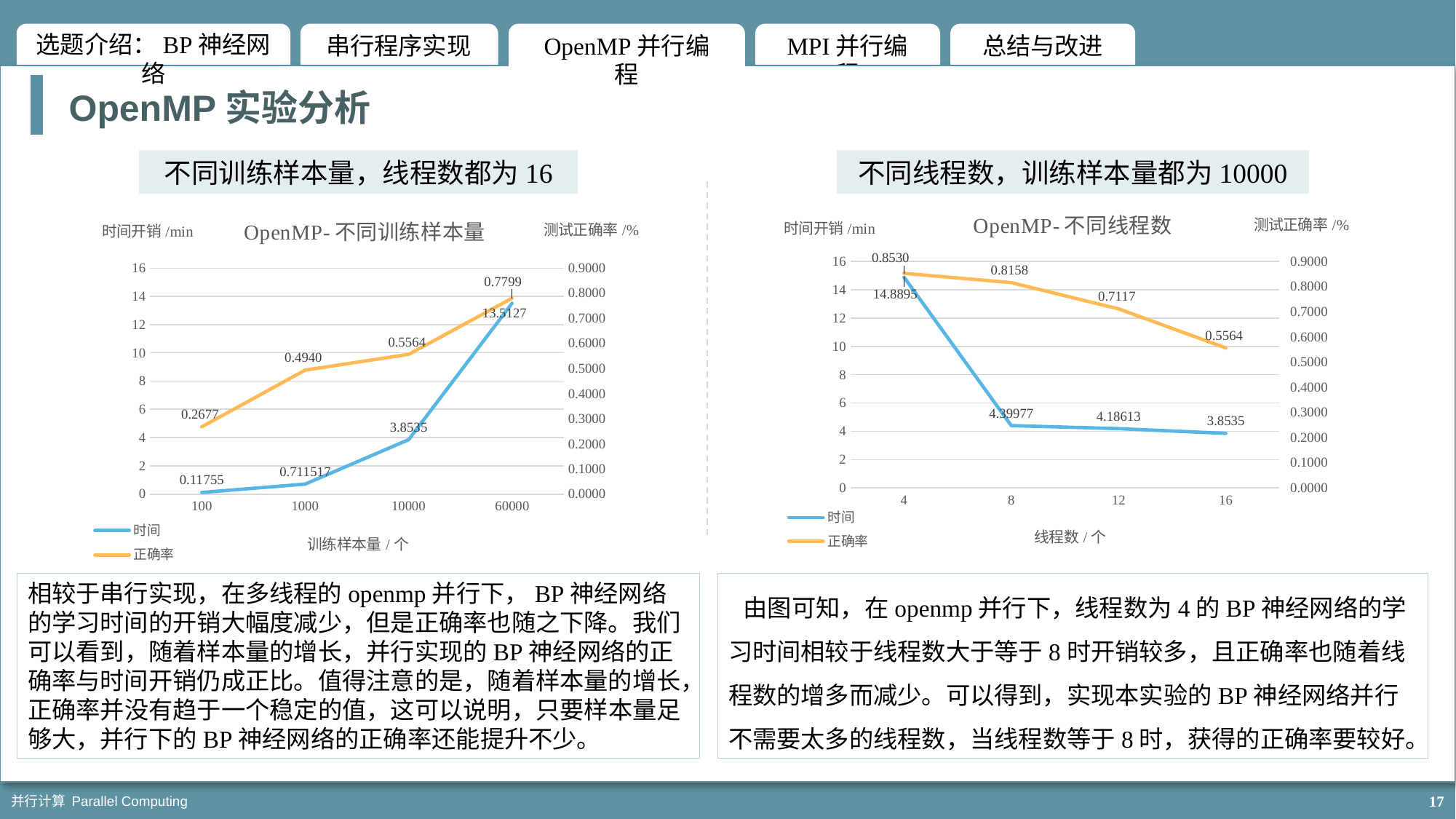

OpenMP实验分析
不同线程数，训练样本量都为10000
不同训练样本量，线程数都为16

### Chart: OpenMP-不同线程数

| Category | 时间 | 正确率 |
|---|---|---|
| 4 | 14.8895 | 0.853 |
| 8 | 4.39977 | 0.8158 |
| 12 | 4.18613 | 0.7117 |
| 16 | 3.8535 | 0.5564 |

### Chart: OpenMP-不同训练样本量

| Category | 时间 | 正确率 |
|---|---|---|
| 100 | 0.11755 | 0.2677 |
| 1000 | 0.711517 | 0.494 |
| 10000 | 3.8535 | 0.5564 |
| 60000 | 13.5127 | 0.7799 |
相较于串行实现，在多线程的openmp并行下，BP神经网络的学习时间的开销大幅度减少，但是正确率也随之下降。我们可以看到，随着样本量的增长，并行实现的BP神经网络的正确率与时间开销仍成正比。值得注意的是，随着样本量的增长，正确率并没有趋于一个稳定的值，这可以说明，只要样本量足够大，并行下的BP神经网络的正确率还能提升不少。
由图可知，在openmp并行下，线程数为4的BP神经网络的学习时间相较于线程数大于等于8时开销较多，且正确率也随着线程数的增多而减少。可以得到，实现本实验的BP神经网络并行不需要太多的线程数，当线程数等于8时，获得的正确率要较好。
并行计算 Parallel Computing
17